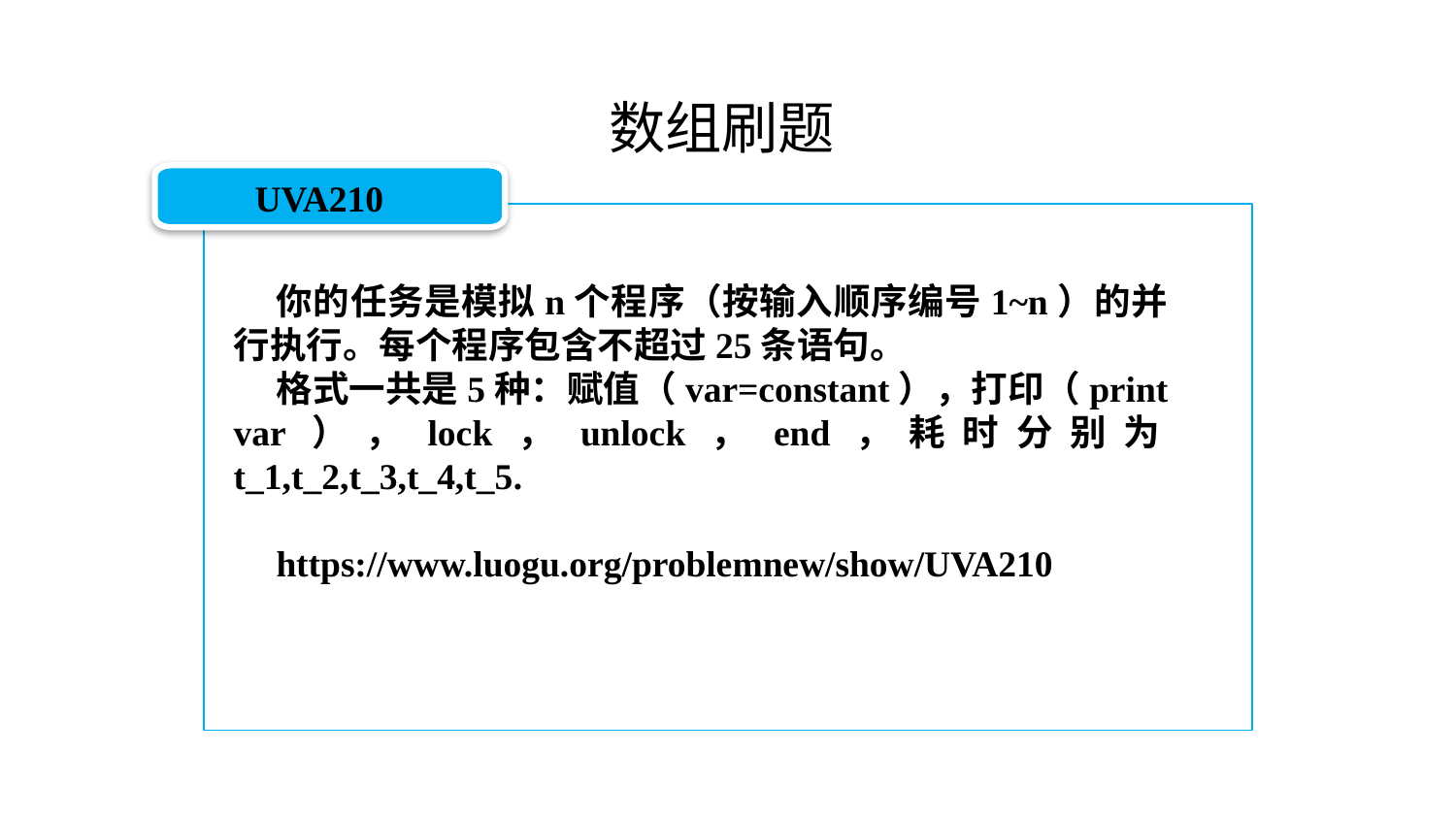

数组刷题

UVA210
你的任务是模拟n个程序（按输入顺序编号1~n）的并行执行。每个程序包含不超过25条语句。
格式一共是5种：赋值（var=constant），打印（print var），lock，unlock，end，耗时分别为t_1,t_2,t_3,t_4,t_5.

https://www.luogu.org/problemnew/show/UVA210
21